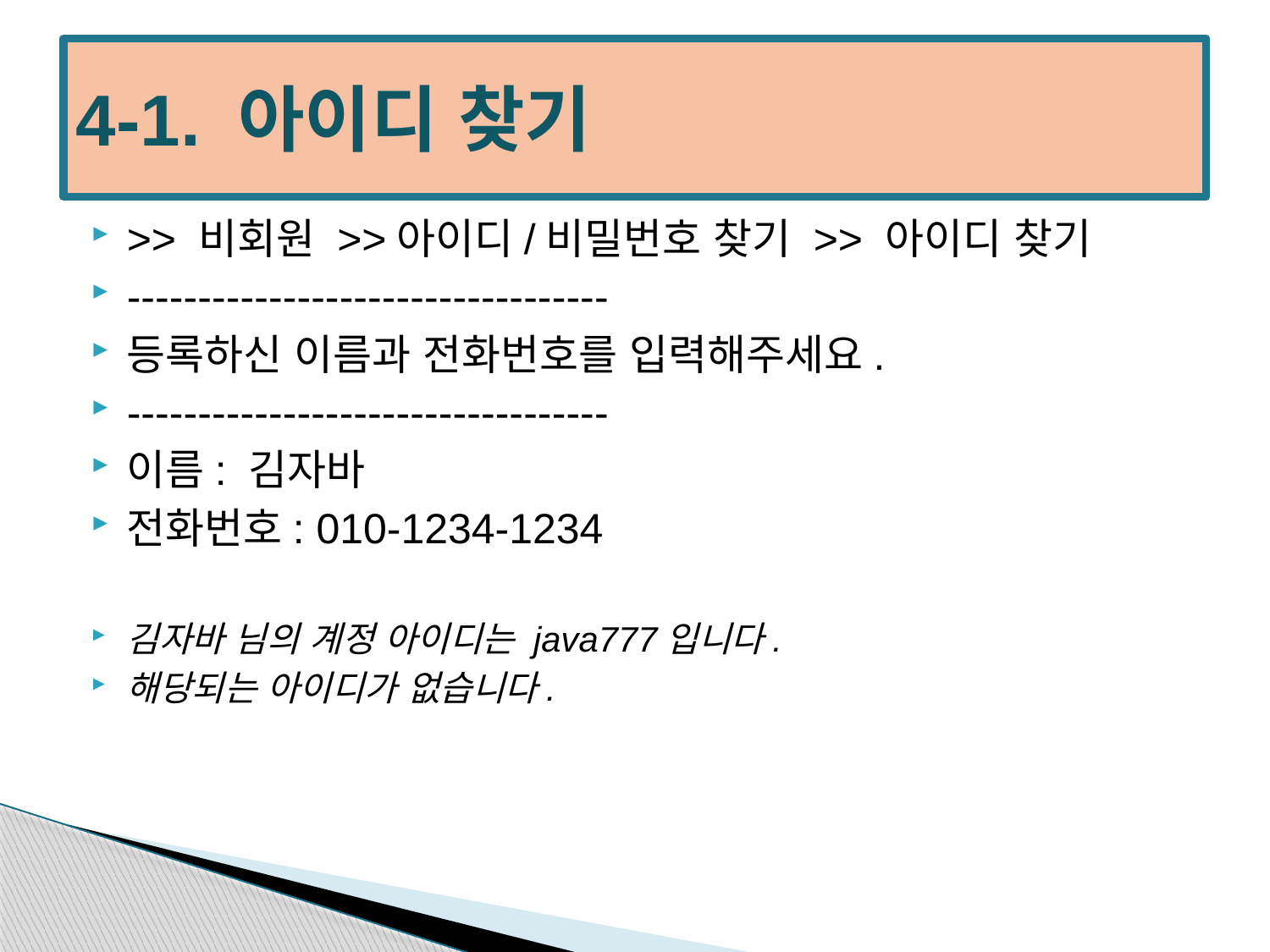

# 4-1. 아이디 찾기
>> 비회원 >>아이디/비밀번호 찾기 >> 아이디 찾기
----------------------------------
등록하신 이름과 전화번호를 입력해주세요.
----------------------------------
이름: 김자바
전화번호: 010-1234-1234

김자바 님의 계정 아이디는 java777입니다.
해당되는 아이디가 없습니다.